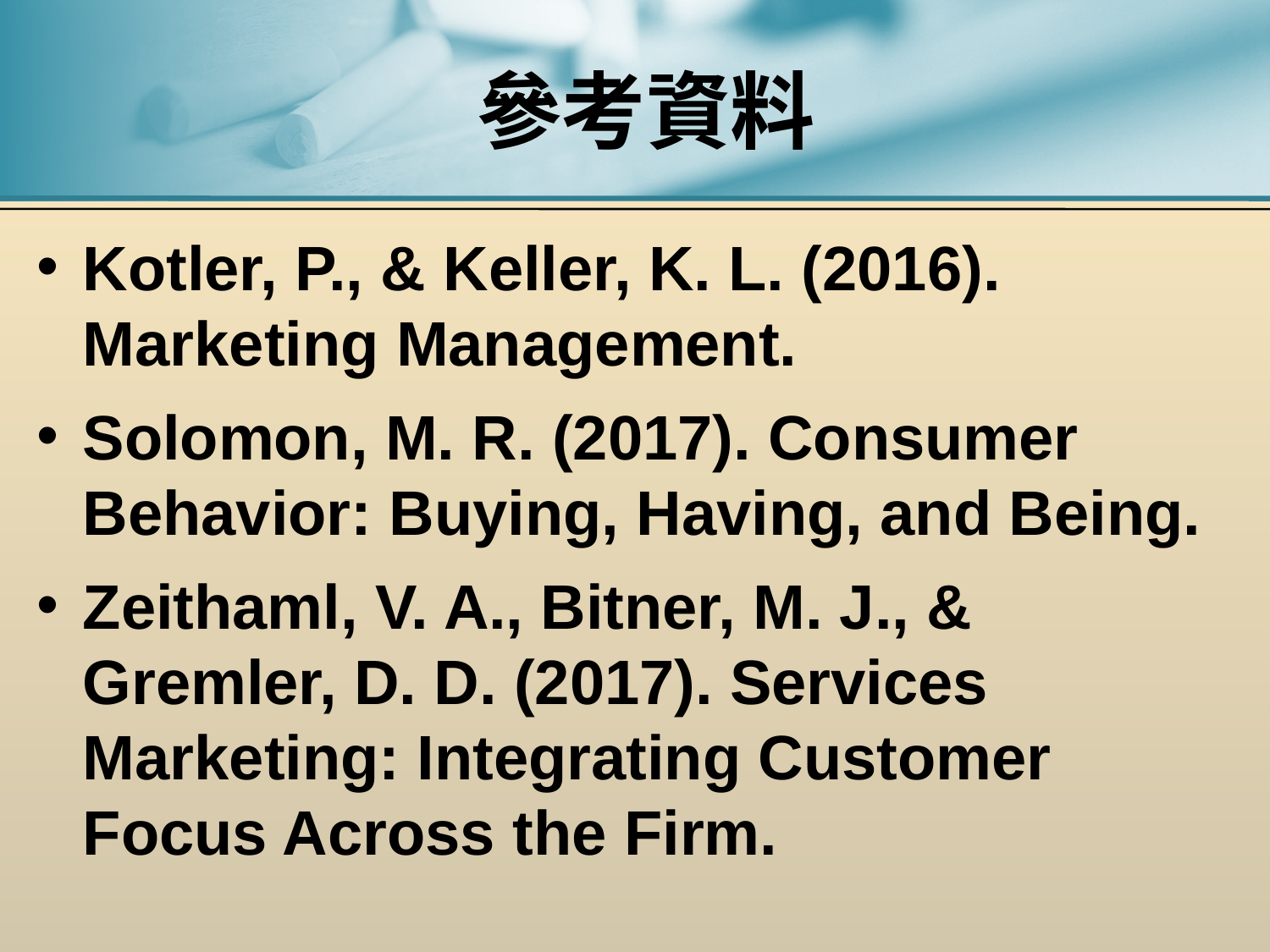

# 參考資料
Kotler, P., & Keller, K. L. (2016). Marketing Management.
Solomon, M. R. (2017). Consumer Behavior: Buying, Having, and Being.
Zeithaml, V. A., Bitner, M. J., & Gremler, D. D. (2017). Services Marketing: Integrating Customer Focus Across the Firm.